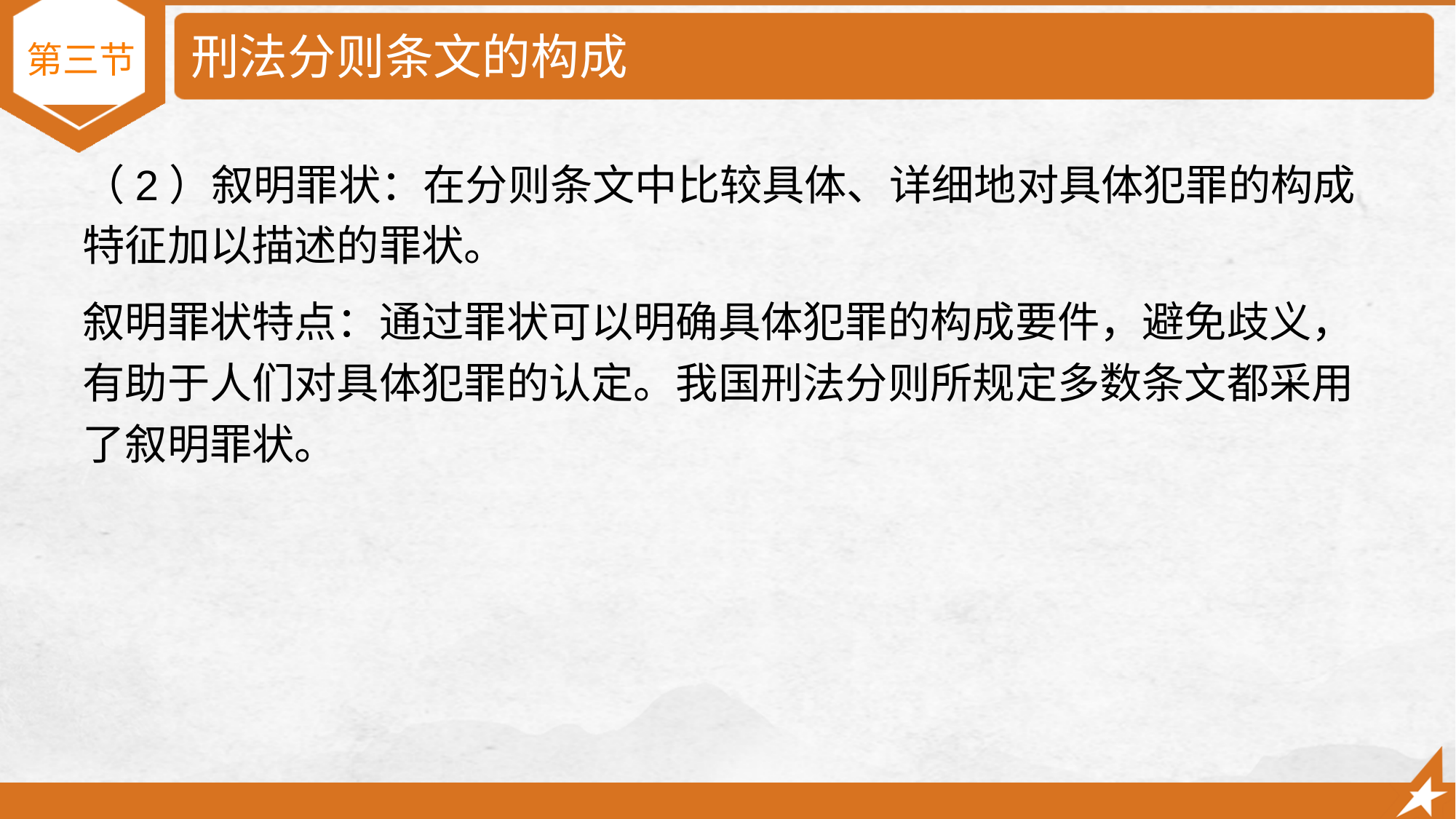

# 刑法分则条文的构成
第三节
（2）叙明罪状：在分则条文中比较具体、详细地对具体犯罪的构成特征加以描述的罪状。
叙明罪状特点：通过罪状可以明确具体犯罪的构成要件，避免歧义，有助于人们对具体犯罪的认定。我国刑法分则所规定多数条文都采用了叙明罪状。